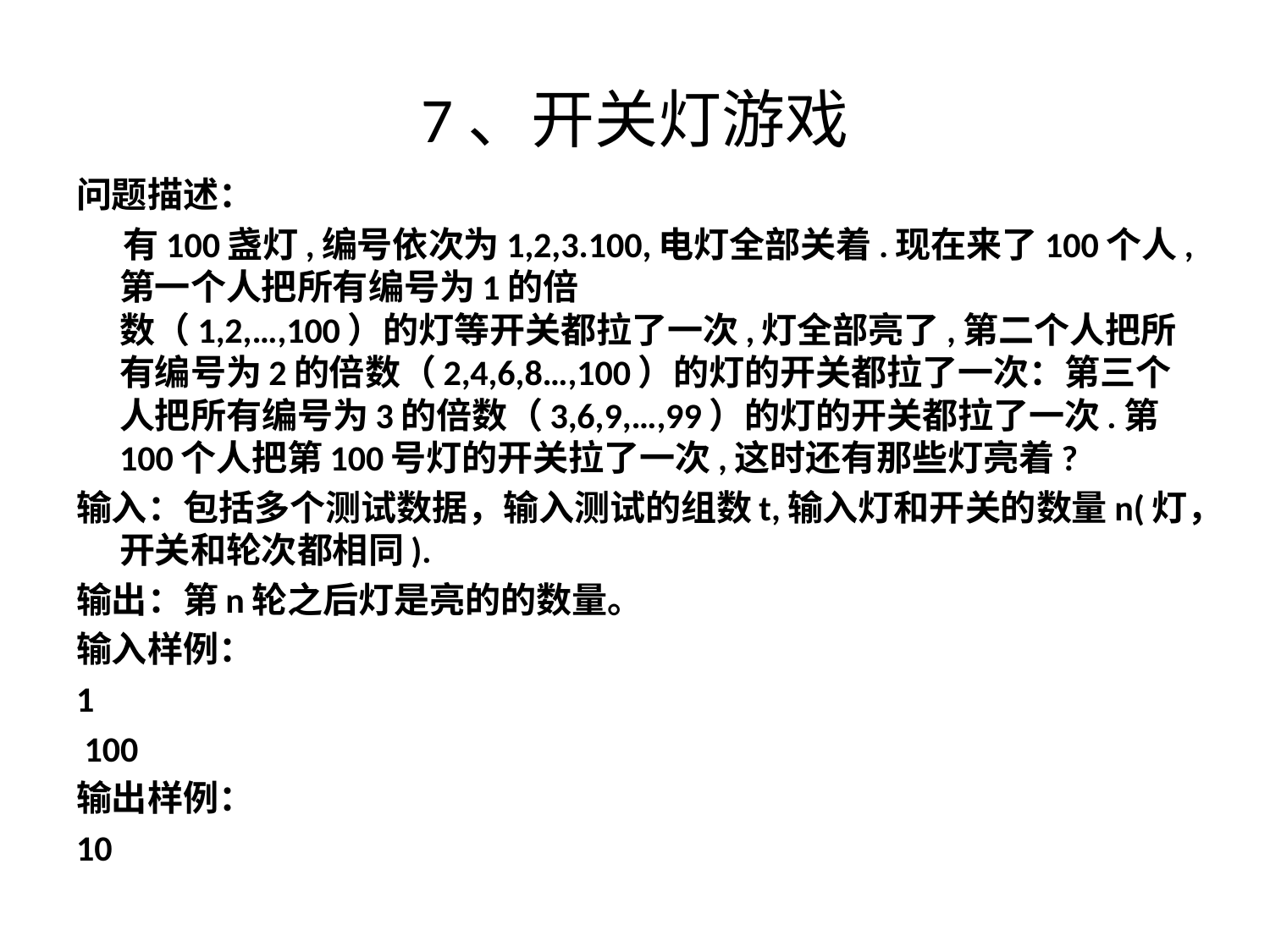

# 7、开关灯游戏
问题描述：
     有100盏灯,编号依次为1,2,3.100,电灯全部关着.现在来了100个人,第一个人把所有编号为1的倍
数（1,2,…,100）的灯等开关都拉了一次,灯全部亮了,第二个人把所有编号为2的倍数（2,4,6,8…,100）的灯的开关都拉了一次：第三个人把所有编号为3的倍数（3,6,9,…,99）的灯的开关都拉了一次.第100个人把第100号灯的开关拉了一次,这时还有那些灯亮着?
输入：包括多个测试数据，输入测试的组数t,输入灯和开关的数量n(灯，开关和轮次都相同).
输出：第n轮之后灯是亮的的数量。
输入样例：
1
 100
输出样例：
10